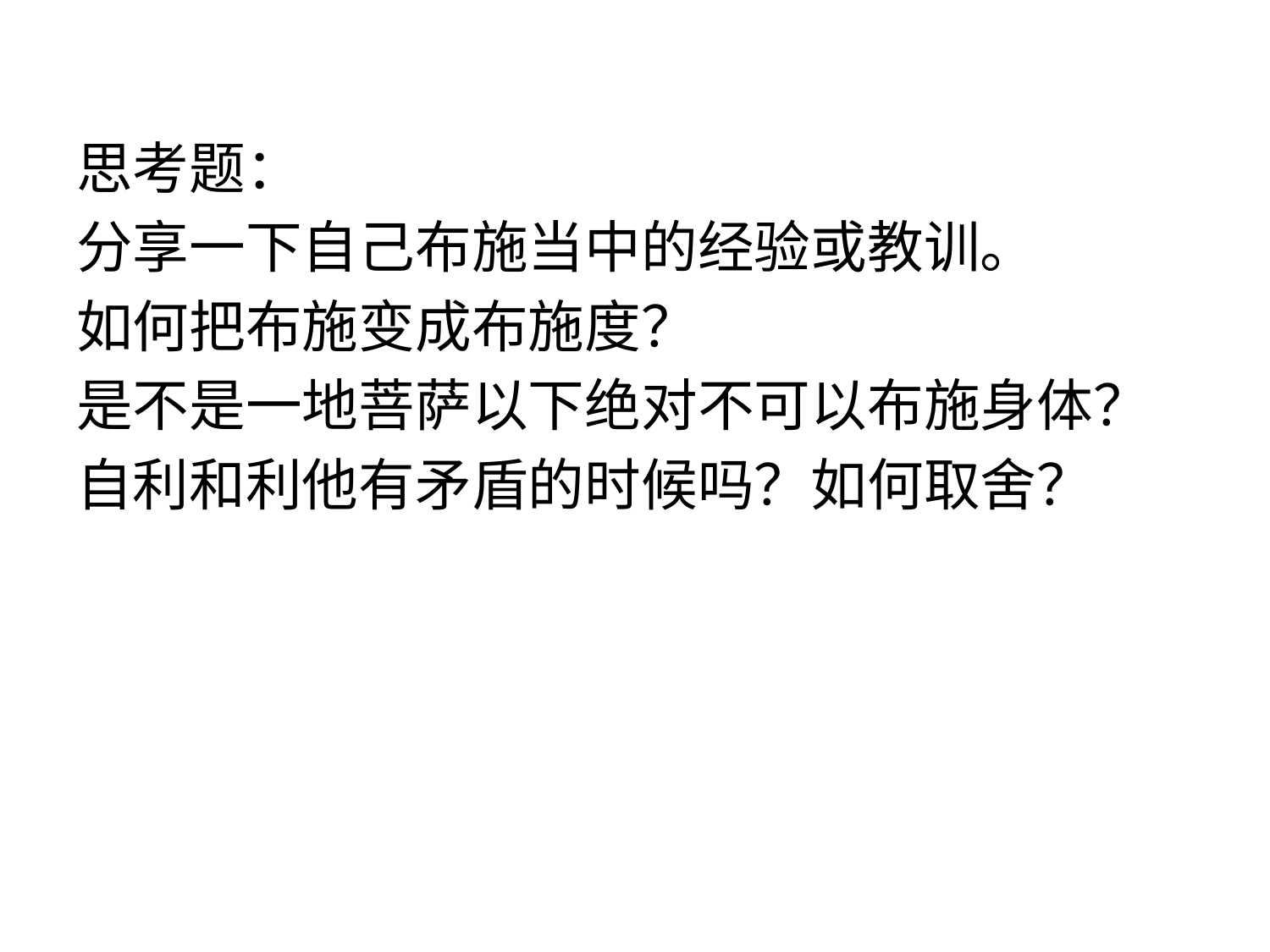

#
思考题：
分享一下自己布施当中的经验或教训。
如何把布施变成布施度？
是不是一地菩萨以下绝对不可以布施身体？
自利和利他有矛盾的时候吗？如何取舍？